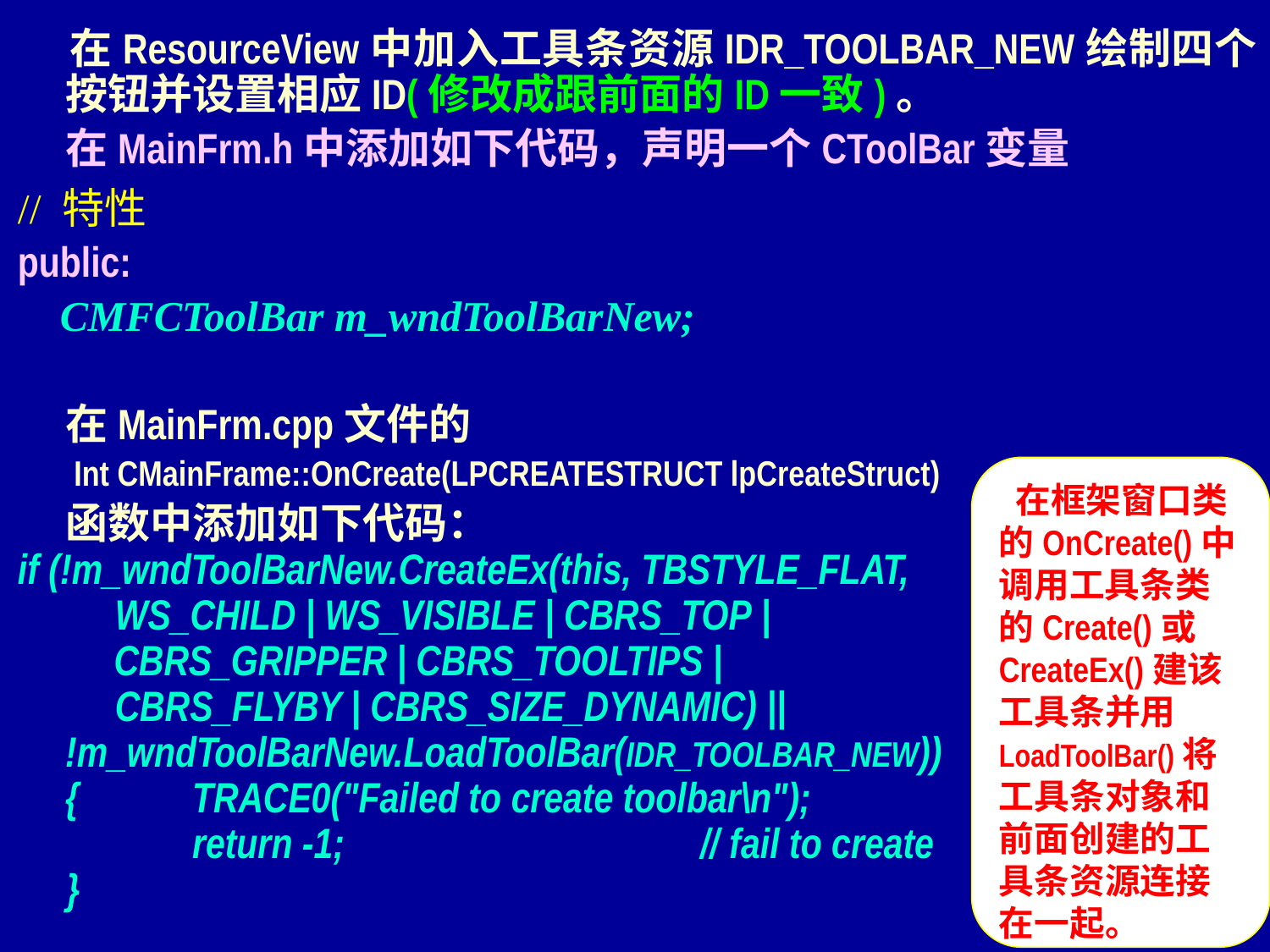

在ResourceView中加入工具条资源IDR_TOOLBAR_NEW绘制四个按钮并设置相应ID(修改成跟前面的ID一致)。
	在MainFrm.h中添加如下代码，声明一个CToolBar变量
// 特性
public:
    CMFCToolBar m_wndToolBarNew;

	在MainFrm.cpp文件的
       Int CMainFrame::OnCreate(LPCREATESTRUCT lpCreateStruct)
    函数中添加如下代码：
if (!m_wndToolBarNew.CreateEx(this, TBSTYLE_FLAT,
          WS_CHILD | WS_VISIBLE | CBRS_TOP |
	     CBRS_GRIPPER | CBRS_TOOLTIPS |
          CBRS_FLYBY | CBRS_SIZE_DYNAMIC) ||
	!m_wndToolBarNew.LoadToolBar(IDR_TOOLBAR_NEW))
	{	TRACE0("Failed to create toolbar\n");
		return -1;      			// fail to create
     }
 在框架窗口类的OnCreate()中调用工具条类的Create()或CreateEx()建该工具条并用LoadToolBar()将工具条对象和前面创建的工具条资源连接在一起。
32